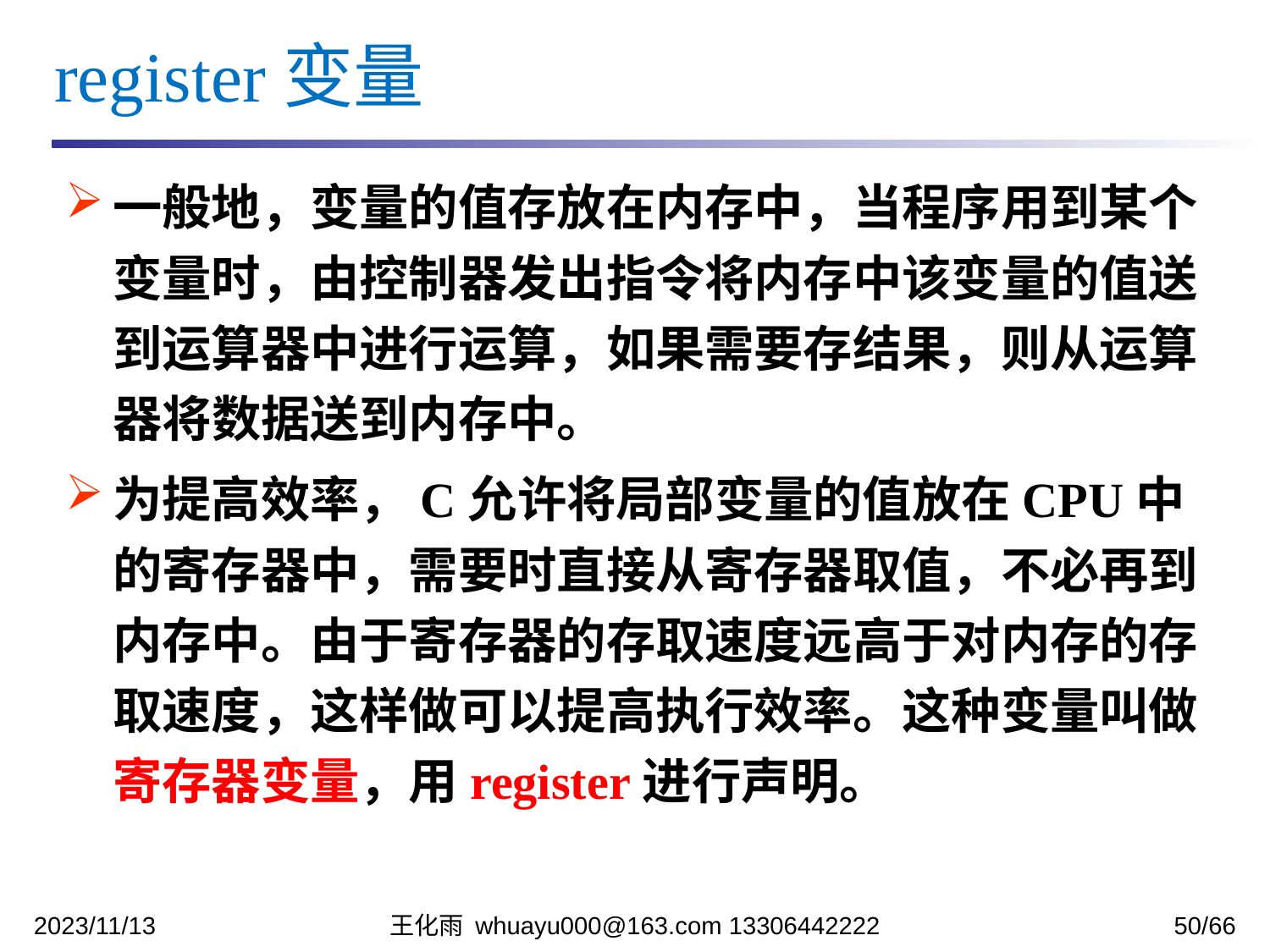

register变量
一般地，变量的值存放在内存中，当程序用到某个变量时，由控制器发出指令将内存中该变量的值送到运算器中进行运算，如果需要存结果，则从运算器将数据送到内存中。
为提高效率，C允许将局部变量的值放在CPU中的寄存器中，需要时直接从寄存器取值，不必再到内存中。由于寄存器的存取速度远高于对内存的存取速度，这样做可以提高执行效率。这种变量叫做寄存器变量，用register进行声明。
2023/11/13
王化雨 whuayu000@163.com 13306442222
50/66